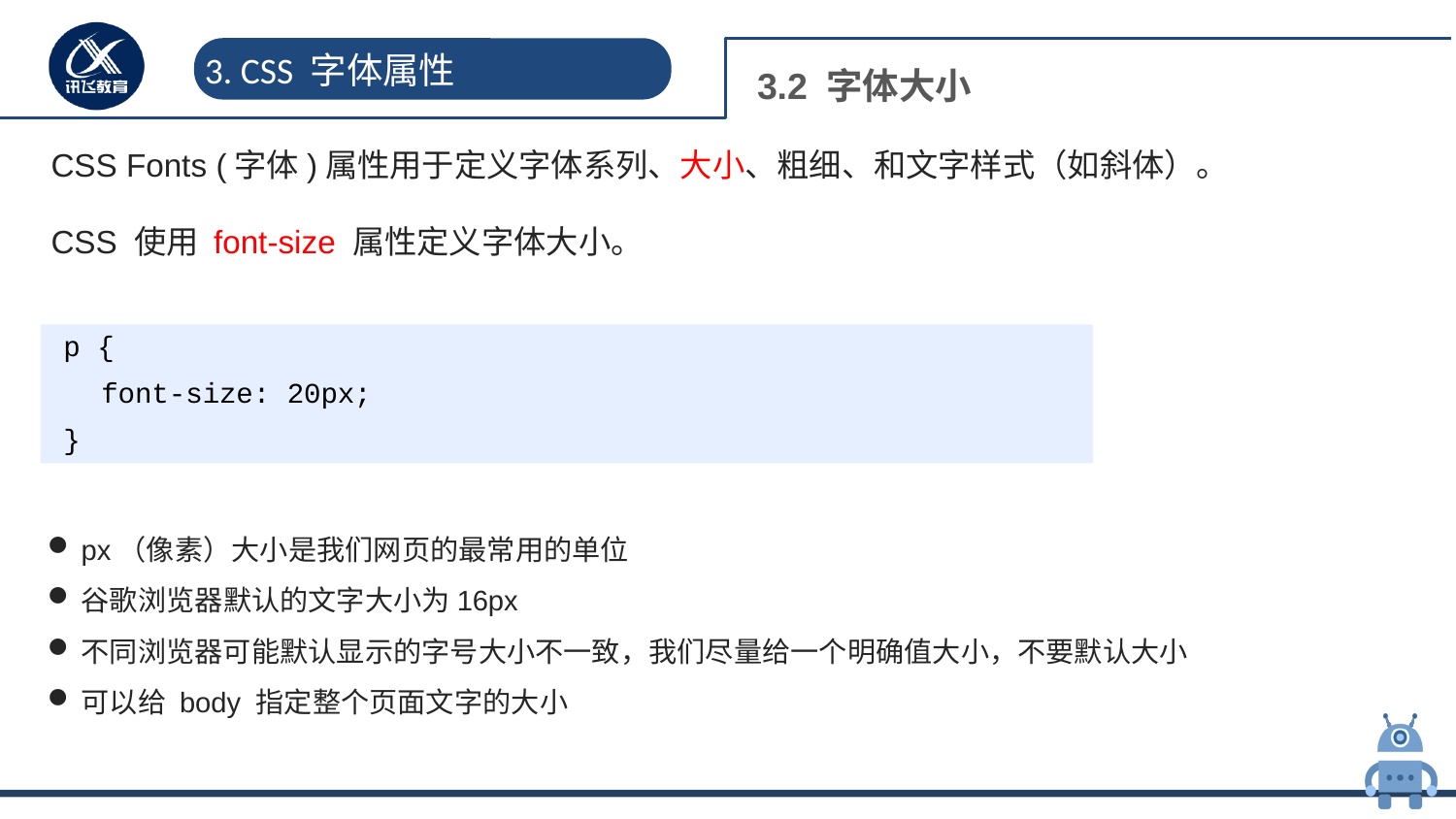

3. CSS 字体属性
3.2 字体大小
CSS Fonts (字体)属性用于定义字体系列、大小、粗细、和文字样式（如斜体）。
CSS 使用 font-size 属性定义字体大小。

p {
font-size: 20px;
}

px（像素）大小是我们网页的最常用的单位
谷歌浏览器默认的文字大小为16px
不同浏览器可能默认显示的字号大小不一致，我们尽量给一个明确值大小，不要默认大小
可以给 body 指定整个页面文字的大小